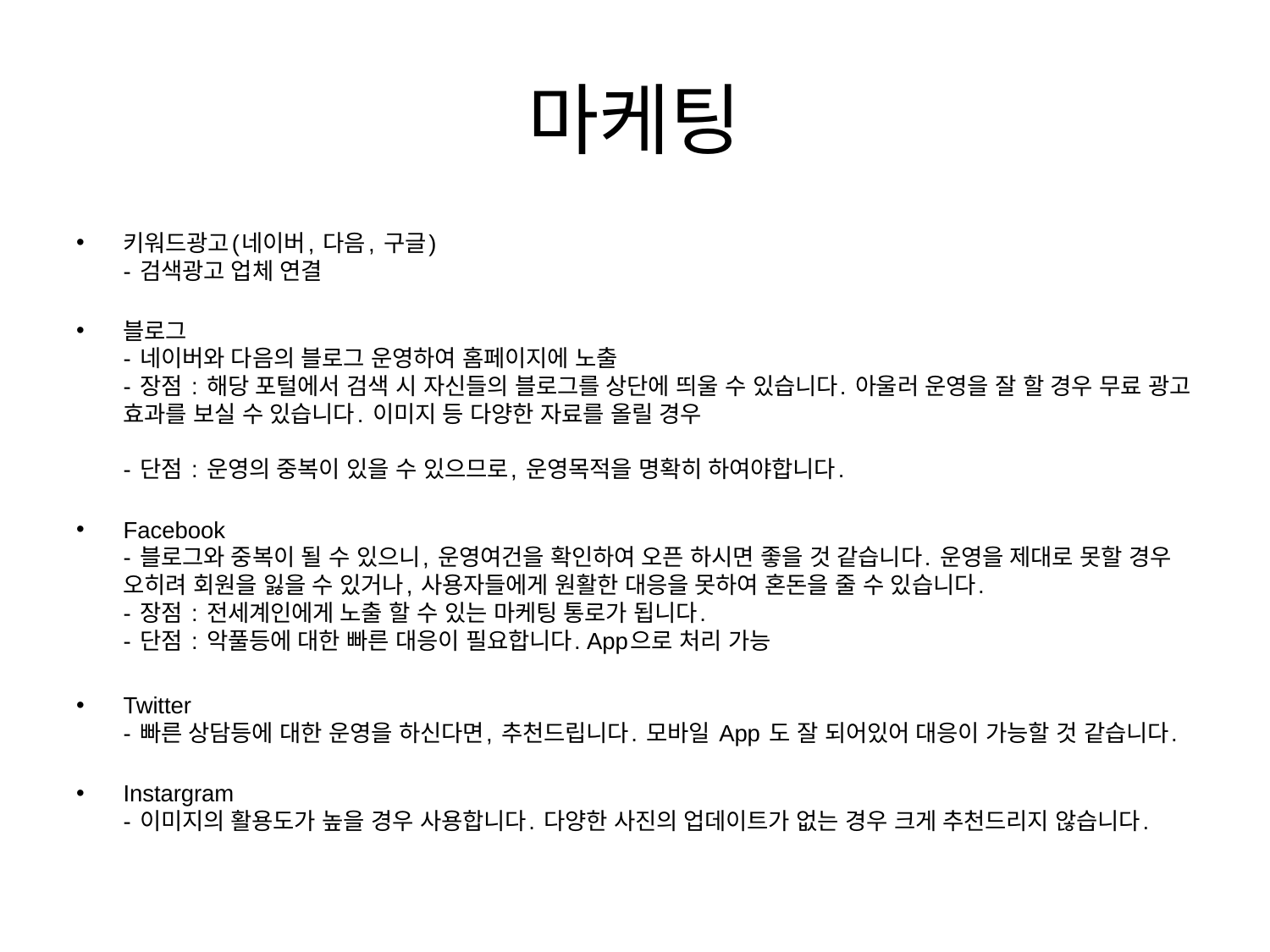

# 마케팅
키워드광고(네이버, 다음, 구글)
- 검색광고 업체 연결
블로그
- 네이버와 다음의 블로그 운영하여 홈페이지에 노출
- 장점 : 해당 포털에서 검색 시 자신들의 블로그를 상단에 띄울 수 있습니다. 아울러 운영을 잘 할 경우 무료 광고 효과를 보실 수 있습니다. 이미지 등 다양한 자료를 올릴 경우
- 단점 : 운영의 중복이 있을 수 있으므로, 운영목적을 명확히 하여야합니다.
Facebook
- 블로그와 중복이 될 수 있으니, 운영여건을 확인하여 오픈 하시면 좋을 것 같습니다. 운영을 제대로 못할 경우 오히려 회원을 잃을 수 있거나, 사용자들에게 원활한 대응을 못하여 혼돈을 줄 수 있습니다.
- 장점 : 전세계인에게 노출 할 수 있는 마케팅 통로가 됩니다.
- 단점 : 악풀등에 대한 빠른 대응이 필요합니다. App으로 처리 가능

Twitter
- 빠른 상담등에 대한 운영을 하신다면, 추천드립니다. 모바일 App 도 잘 되어있어 대응이 가능할 것 같습니다.
Instargram
- 이미지의 활용도가 높을 경우 사용합니다. 다양한 사진의 업데이트가 없는 경우 크게 추천드리지 않습니다.